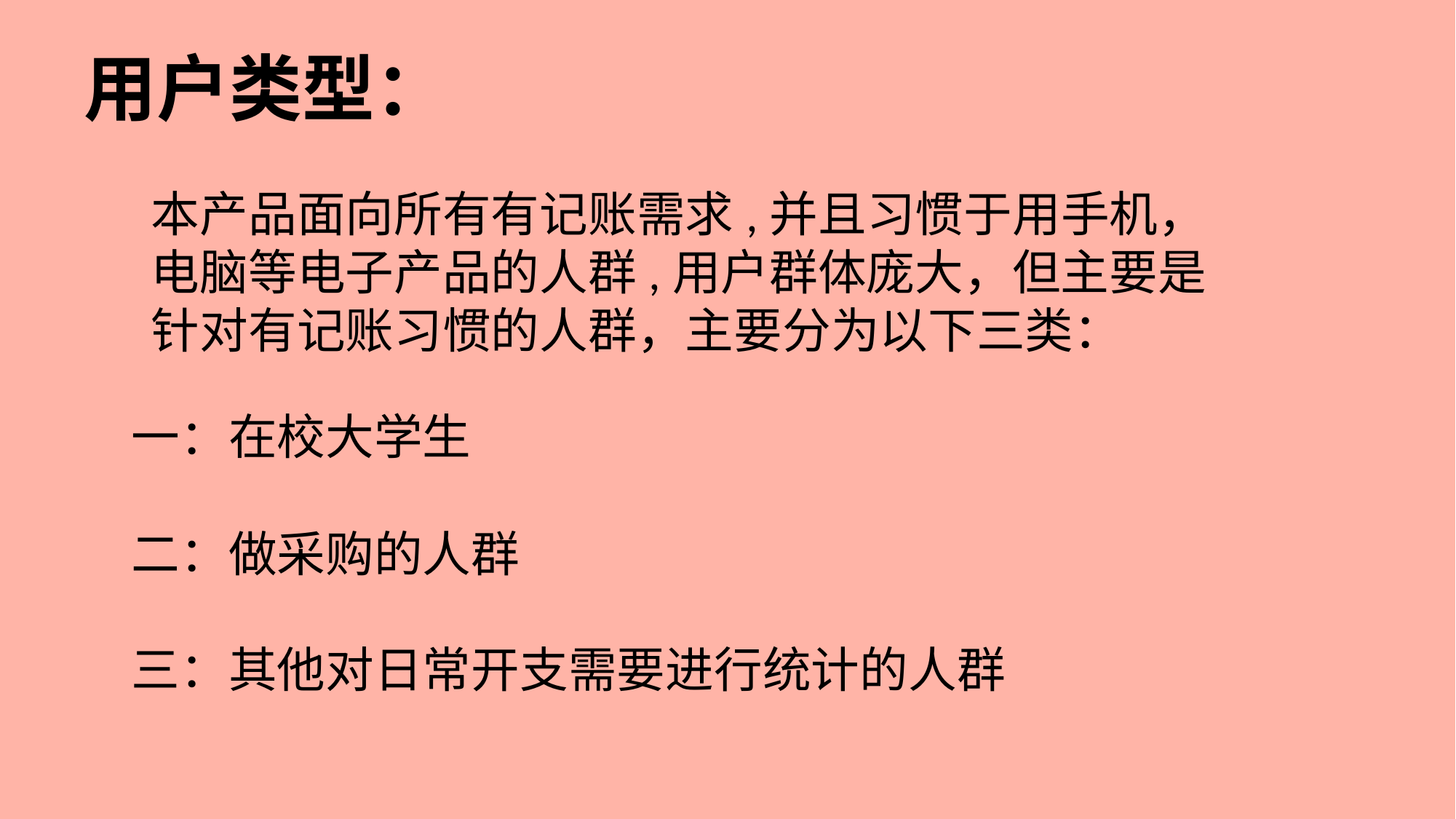

用户类型：
本产品面向所有有记账需求,并且习惯于用手机，电脑等电子产品的人群,用户群体庞大，但主要是针对有记账习惯的人群，主要分为以下三类：
一：在校大学生

二：做采购的人群

三：其他对日常开支需要进行统计的人群